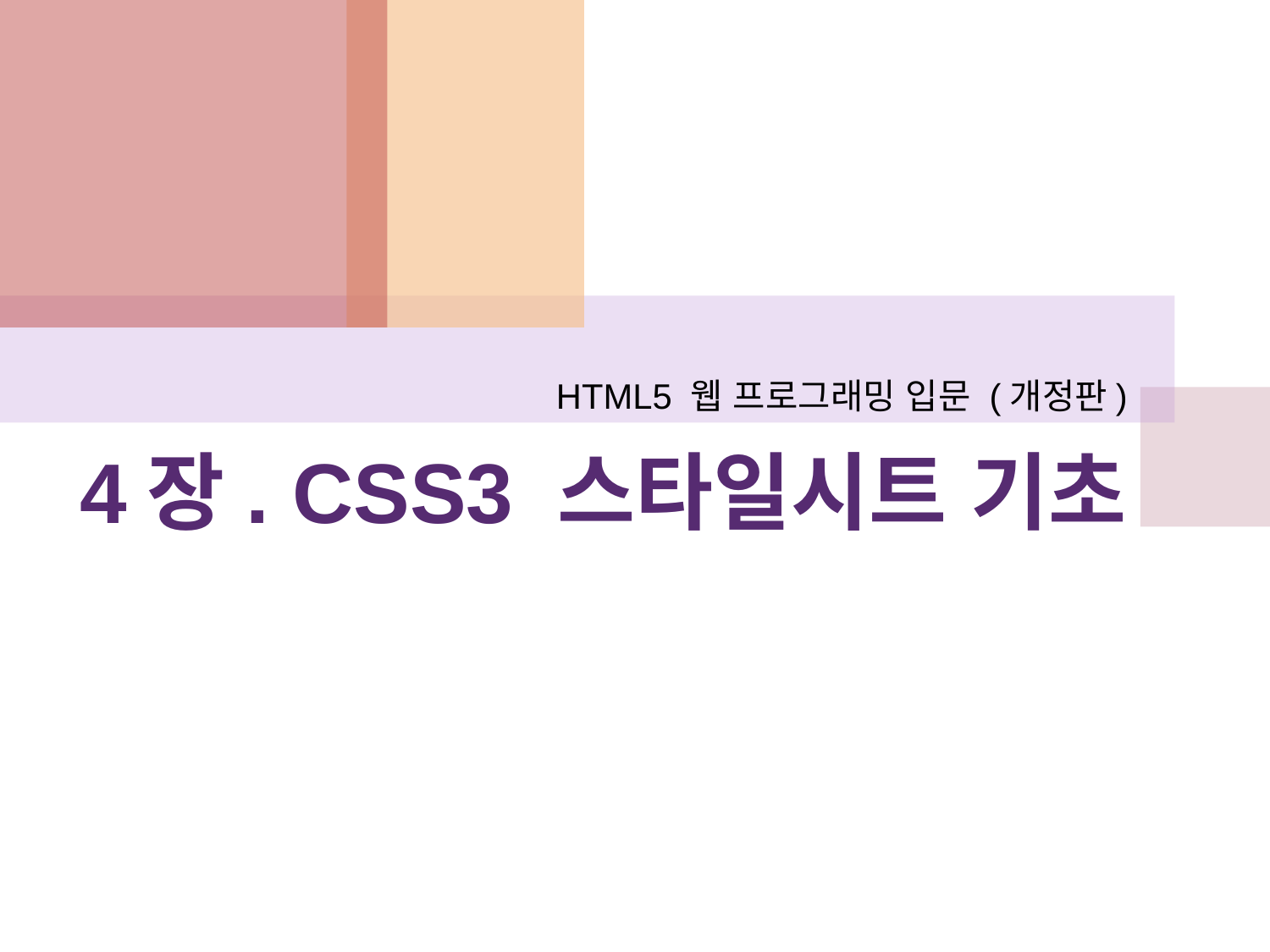

HTML5 웹 프로그래밍 입문 (개정판)
# 4장. CSS3 스타일시트 기초